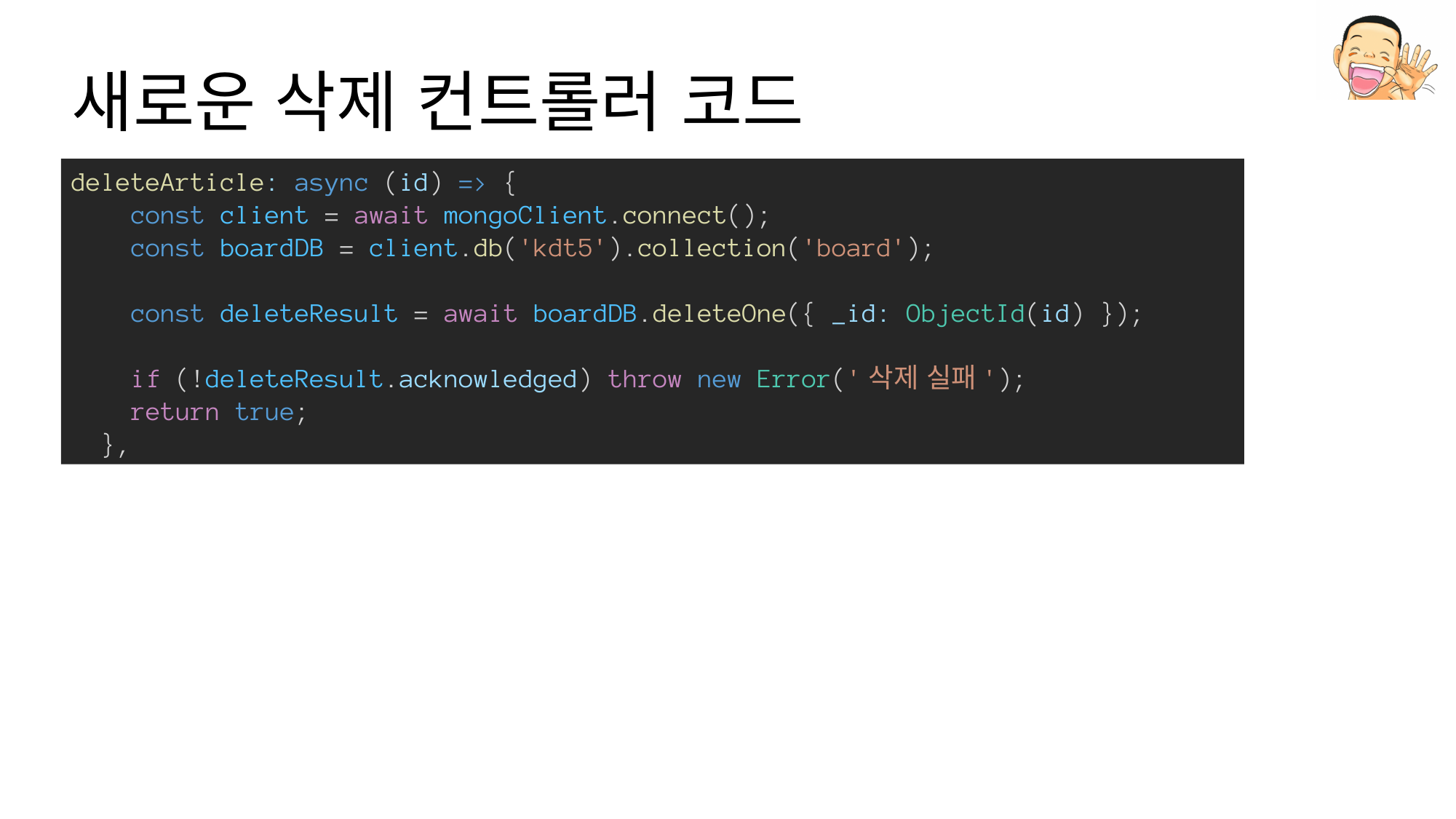

# 새로운 삭제 컨트롤러 코드
deleteArticle: async (id) => {
    const client = await mongoClient.connect();
    const boardDB = client.db('kdt5').collection('board');
    const deleteResult = await boardDB.deleteOne({ _id: ObjectId(id) });
    if (!deleteResult.acknowledged) throw new Error('삭제 실패');
    return true;
  },